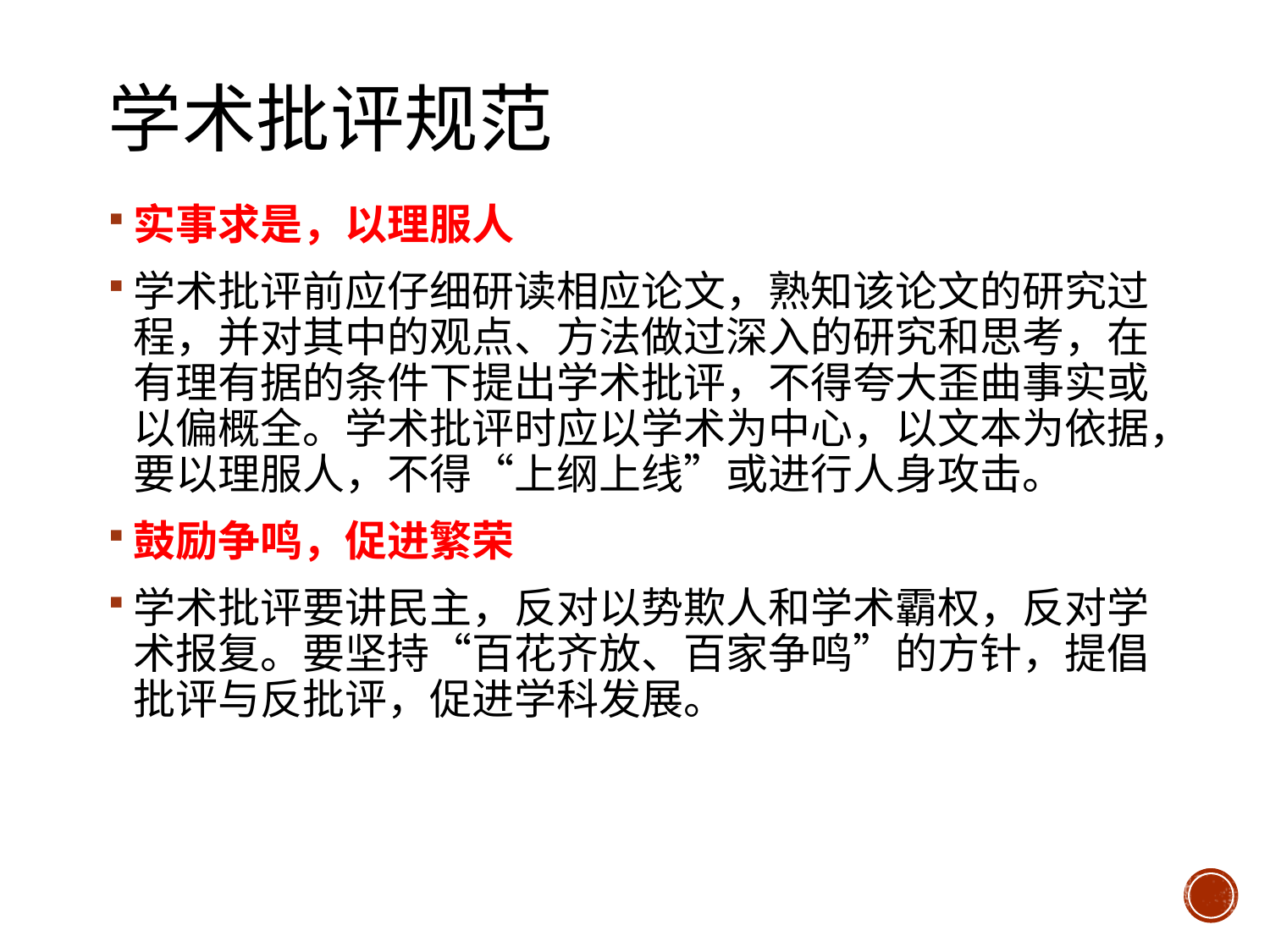

# 学术批评规范
实事求是，以理服人
学术批评前应仔细研读相应论文，熟知该论文的研究过程，并对其中的观点、方法做过深入的研究和思考，在有理有据的条件下提出学术批评，不得夸大歪曲事实或以偏概全。学术批评时应以学术为中心，以文本为依据，要以理服人，不得“上纲上线”或进行人身攻击。
鼓励争鸣，促进繁荣
学术批评要讲民主，反对以势欺人和学术霸权，反对学术报复。要坚持“百花齐放、百家争鸣”的方针，提倡批评与反批评，促进学科发展。